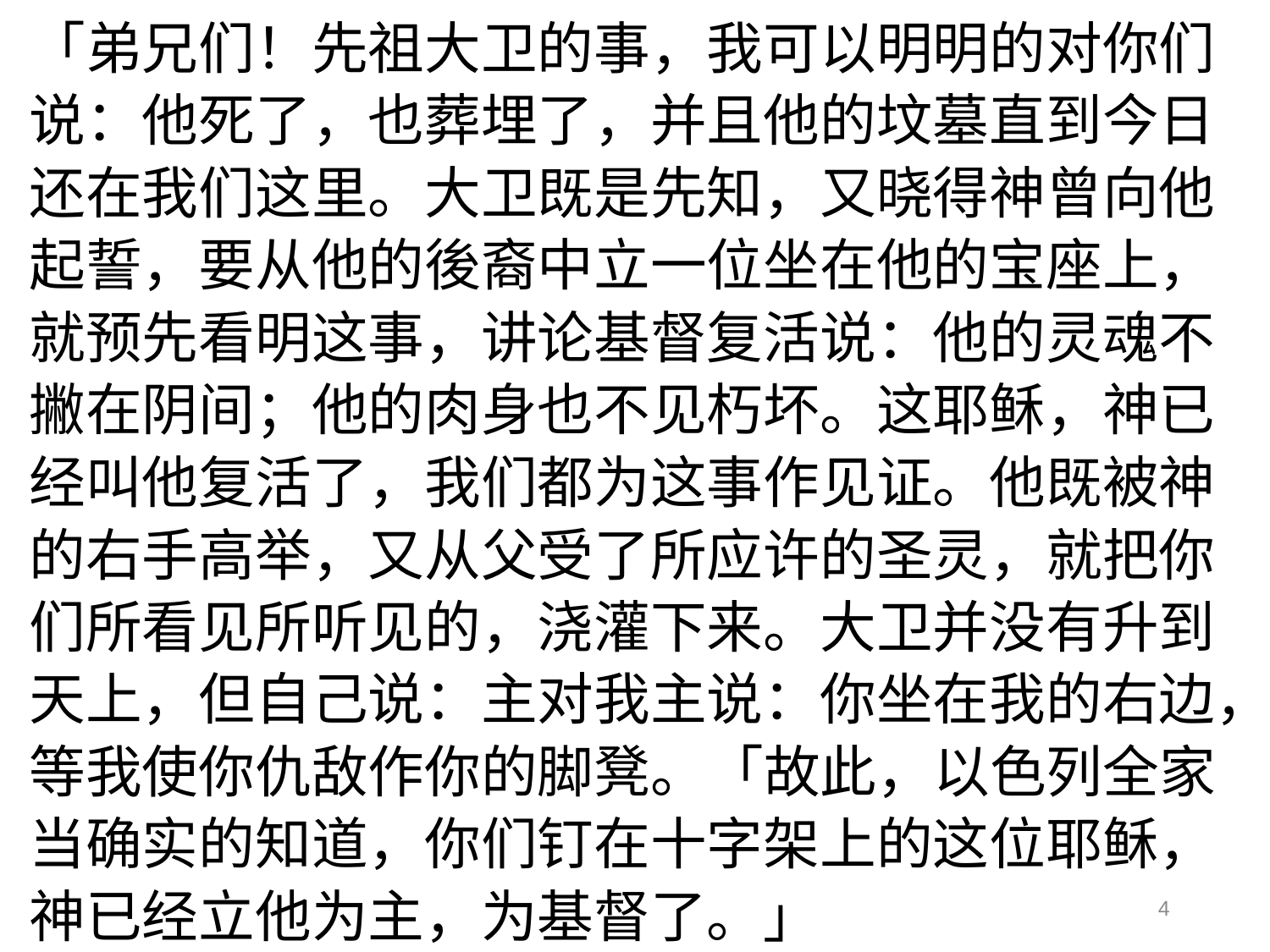

「弟兄们！先祖大卫的事，我可以明明的对你们说：他死了，也葬埋了，并且他的坟墓直到今日还在我们这里。大卫既是先知，又晓得神曾向他起誓，要从他的後裔中立一位坐在他的宝座上，就预先看明这事，讲论基督复活说：他的灵魂不撇在阴间；他的肉身也不见朽坏。这耶稣，神已经叫他复活了，我们都为这事作见证。他既被神的右手高举，又从父受了所应许的圣灵，就把你们所看见所听见的，浇灌下来。大卫并没有升到天上，但自己说：主对我主说：你坐在我的右边，等我使你仇敌作你的脚凳。「故此，以色列全家当确实的知道，你们钉在十字架上的这位耶稣，神已经立他为主，为基督了。」
4